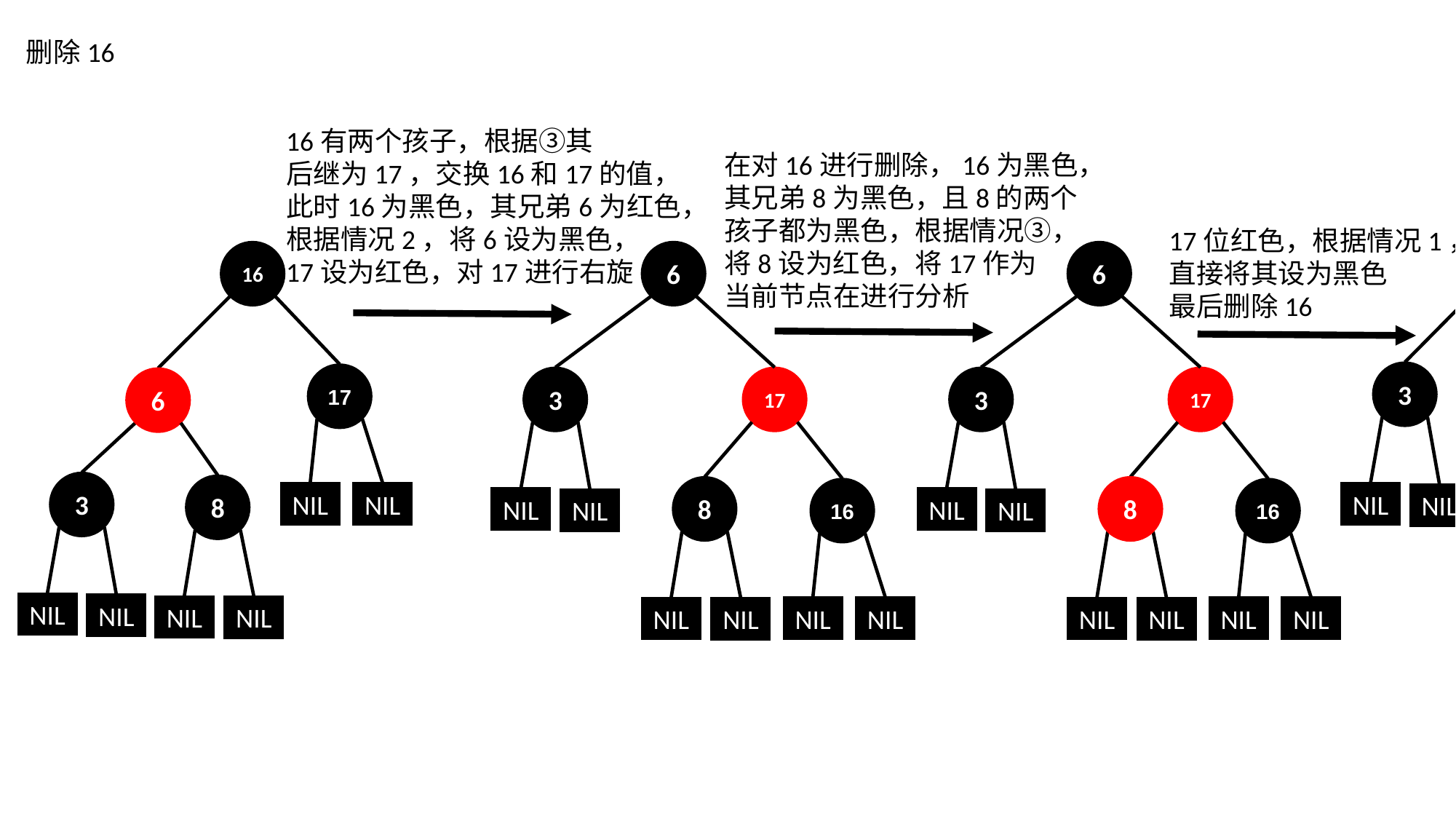

删除16
16有两个孩子，根据③其
后继为17，交换16和17的值，
此时16为黑色，其兄弟6为红色，
根据情况2，将6设为黑色，
17设为红色，对17进行右旋
在对16进行删除，16为黑色，
其兄弟8为黑色，且8的两个
孩子都为黑色，根据情况③，
将8设为红色，将17作为
当前节点在进行分析
17位红色，根据情况1，
直接将其设为黑色
最后删除16
6
6
6
16
3
17
17
3
17
3
17
6
8
3
8
8
8
16
16
NIL
NIL
NIL
NIL
NIL
NIL
NIL
NIL
NIL
NIL
NIL
NIL
NIL
NIL
NIL
NIL
NIL
NIL
NIL
NIL
NIL
NIL
NIL